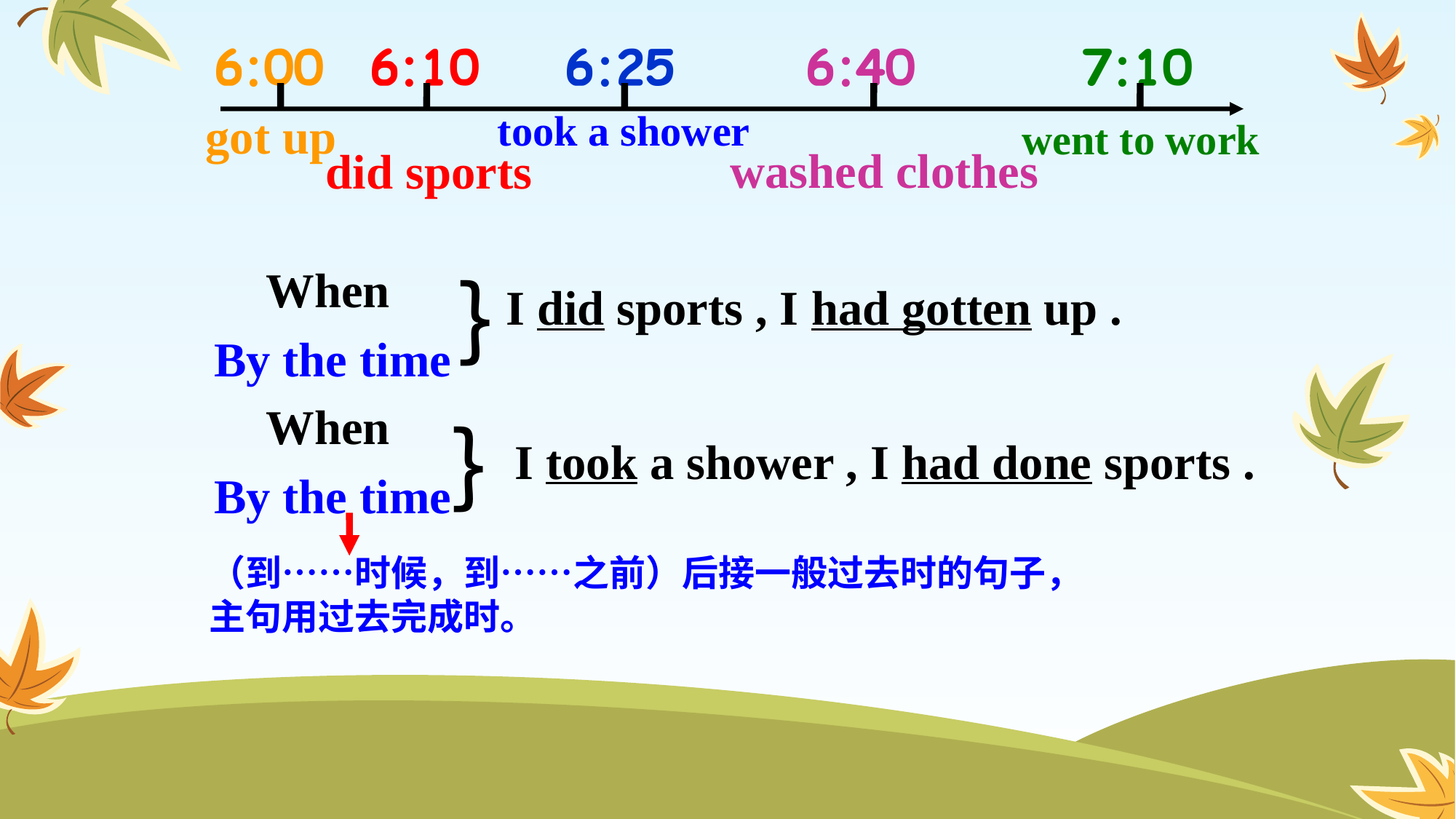

6:00
6:10
6:25
6:40
7:10

took a shower
got up
went to work
washed clothes
did sports
﹜
When
I did sports , I had gotten up .
By the time
﹜
When
I took a shower , I had done sports .
By the time

（到……时候，到……之前）后接一般过去时的句子，
主句用过去完成时。